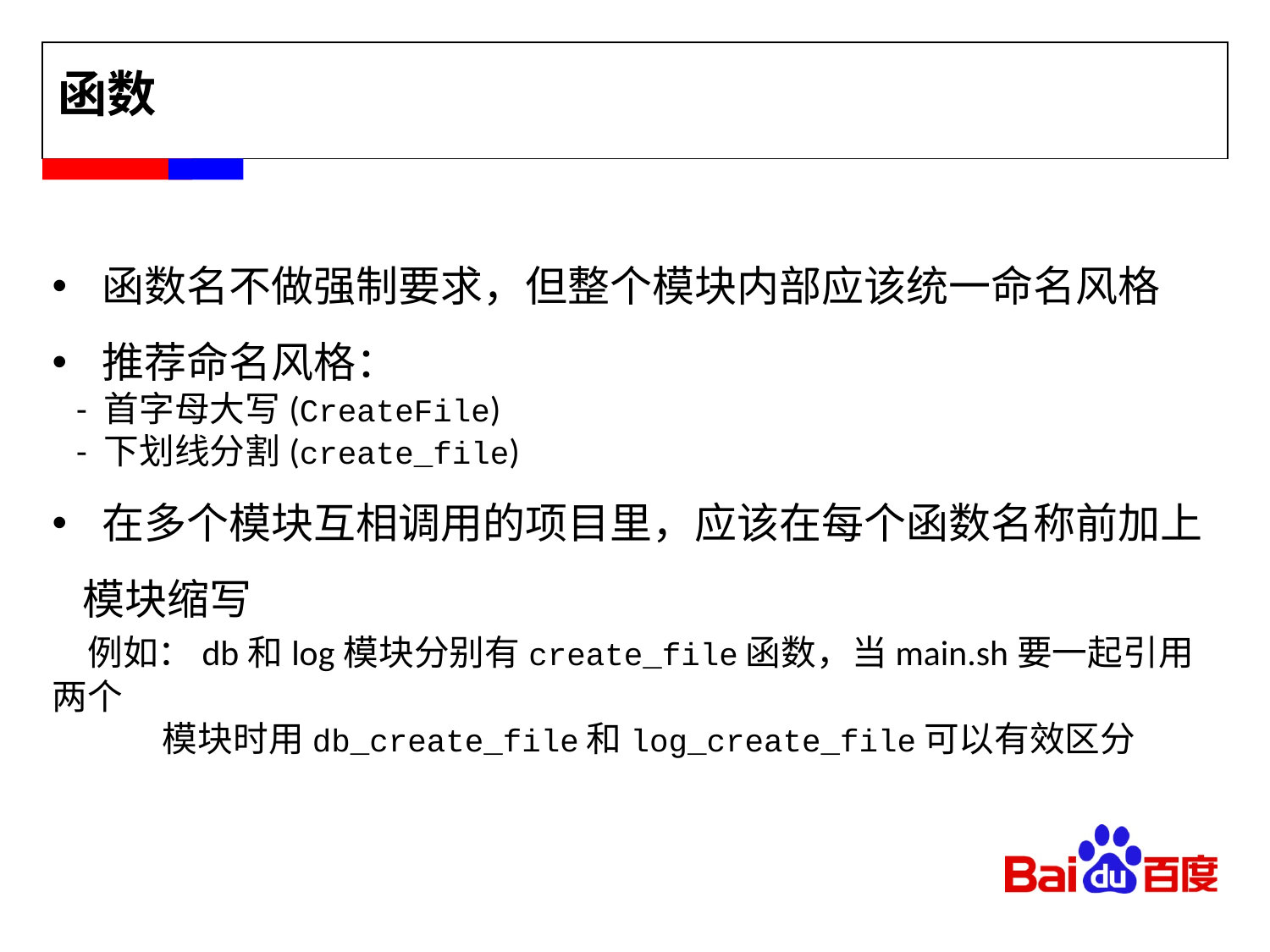

# 函数
 函数名不做强制要求，但整个模块内部应该统一命名风格
 推荐命名风格：
   - 首字母大写(CreateFile)
   - 下划线分割(create_file)
 在多个模块互相调用的项目里，应该在每个函数名称前加上模块缩写
   例如：db和log模块分别有create_file函数，当main.sh要一起引用两个
             模块时用db_create_file和log_create_file可以有效区分